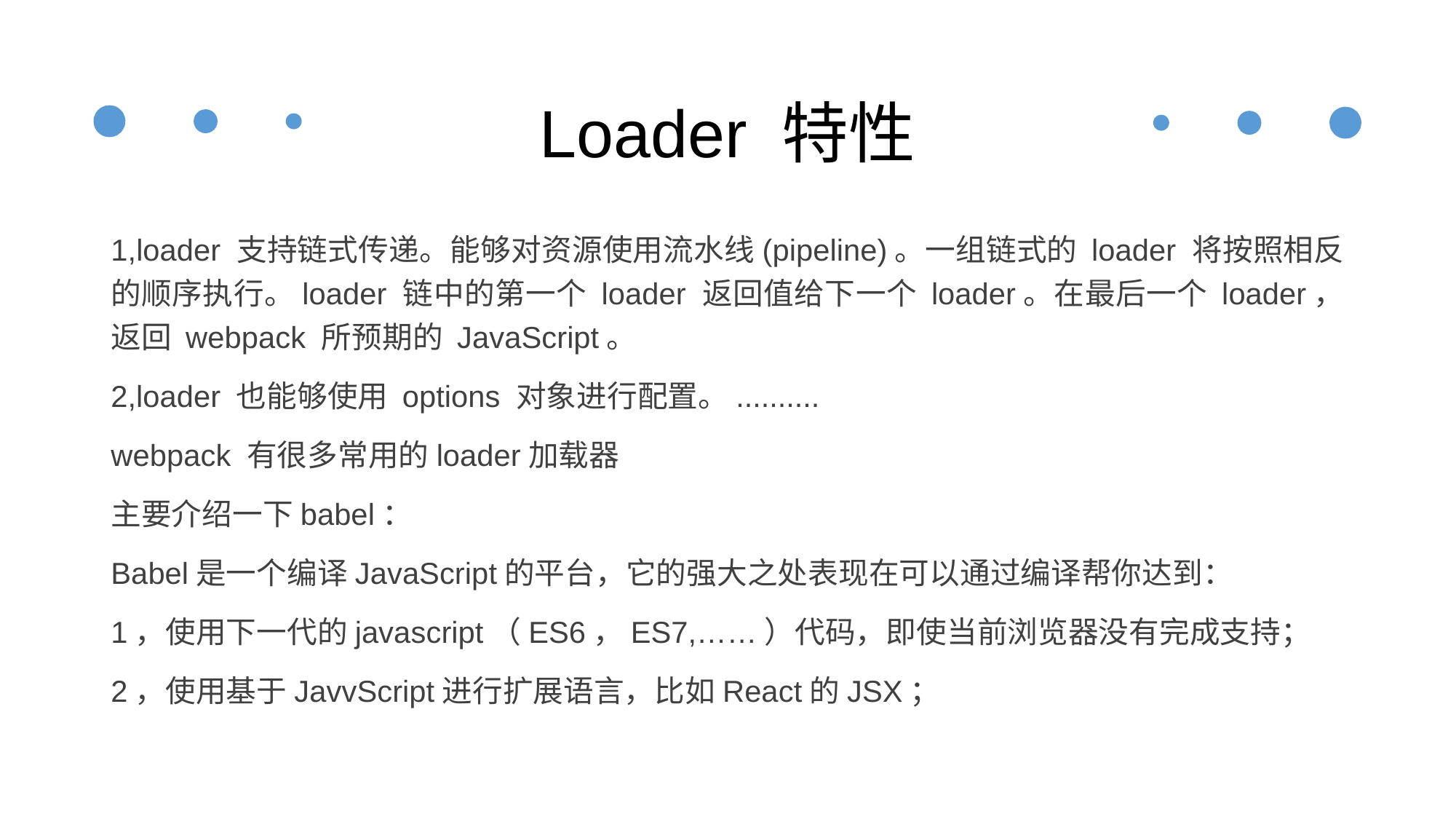

# Loader 特性
1,loader 支持链式传递。能够对资源使用流水线(pipeline)。一组链式的 loader 将按照相反的顺序执行。loader 链中的第一个 loader 返回值给下一个 loader。在最后一个 loader，返回 webpack 所预期的 JavaScript。
2,loader 也能够使用 options 对象进行配置。..........
webpack 有很多常用的loader加载器
主要介绍一下babel：
Babel是一个编译JavaScript的平台，它的强大之处表现在可以通过编译帮你达到：
1，使用下一代的javascript（ES6，ES7,……）代码，即使当前浏览器没有完成支持；
2，使用基于JavvScript进行扩展语言，比如React的JSX；